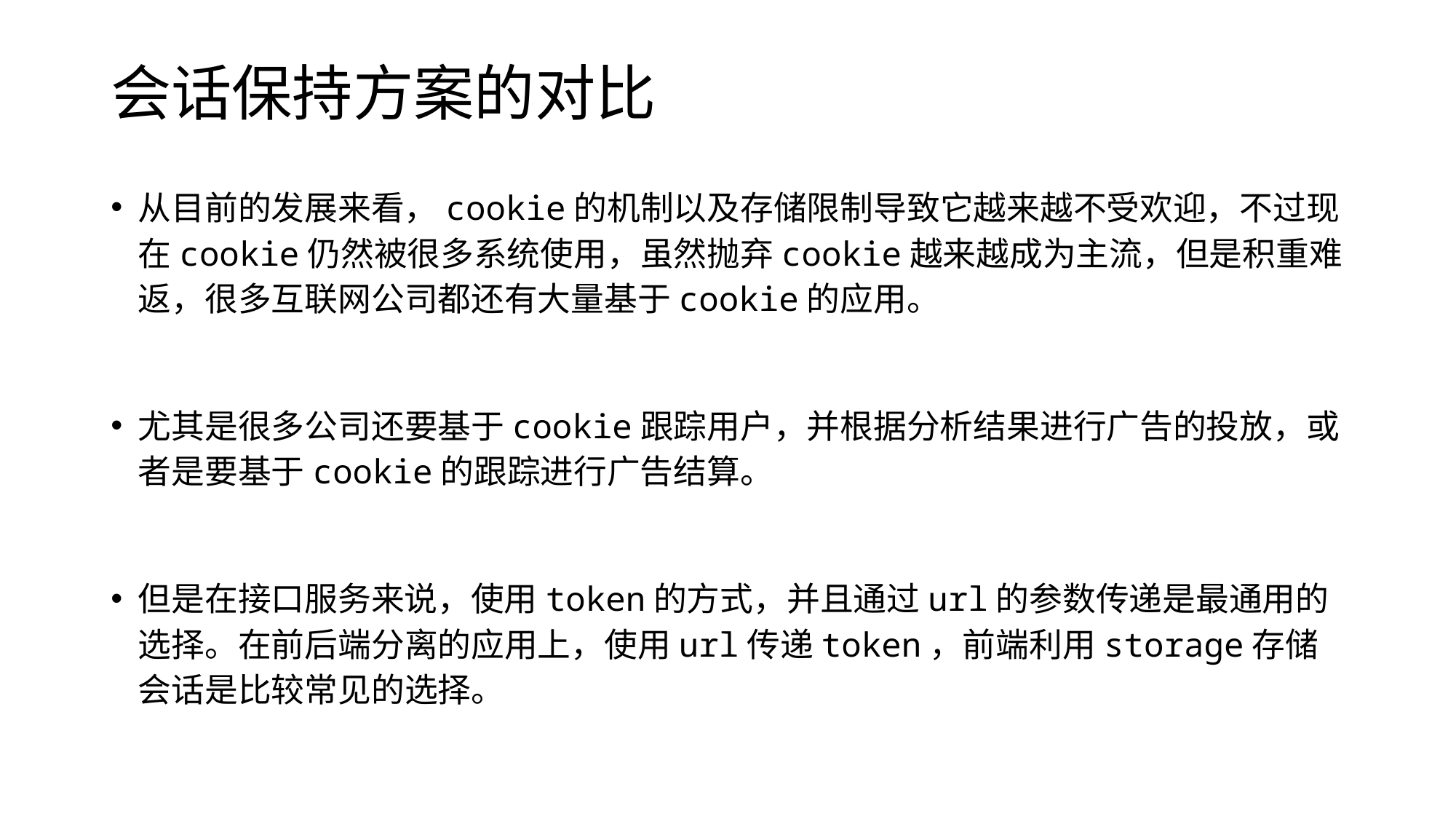

# 会话保持方案的对比
从目前的发展来看，cookie的机制以及存储限制导致它越来越不受欢迎，不过现在cookie仍然被很多系统使用，虽然抛弃cookie越来越成为主流，但是积重难返，很多互联网公司都还有大量基于cookie的应用。

尤其是很多公司还要基于cookie跟踪用户，并根据分析结果进行广告的投放，或者是要基于cookie的跟踪进行广告结算。

但是在接口服务来说，使用token的方式，并且通过url的参数传递是最通用的选择。在前后端分离的应用上，使用url传递token，前端利用storage存储会话是比较常见的选择。